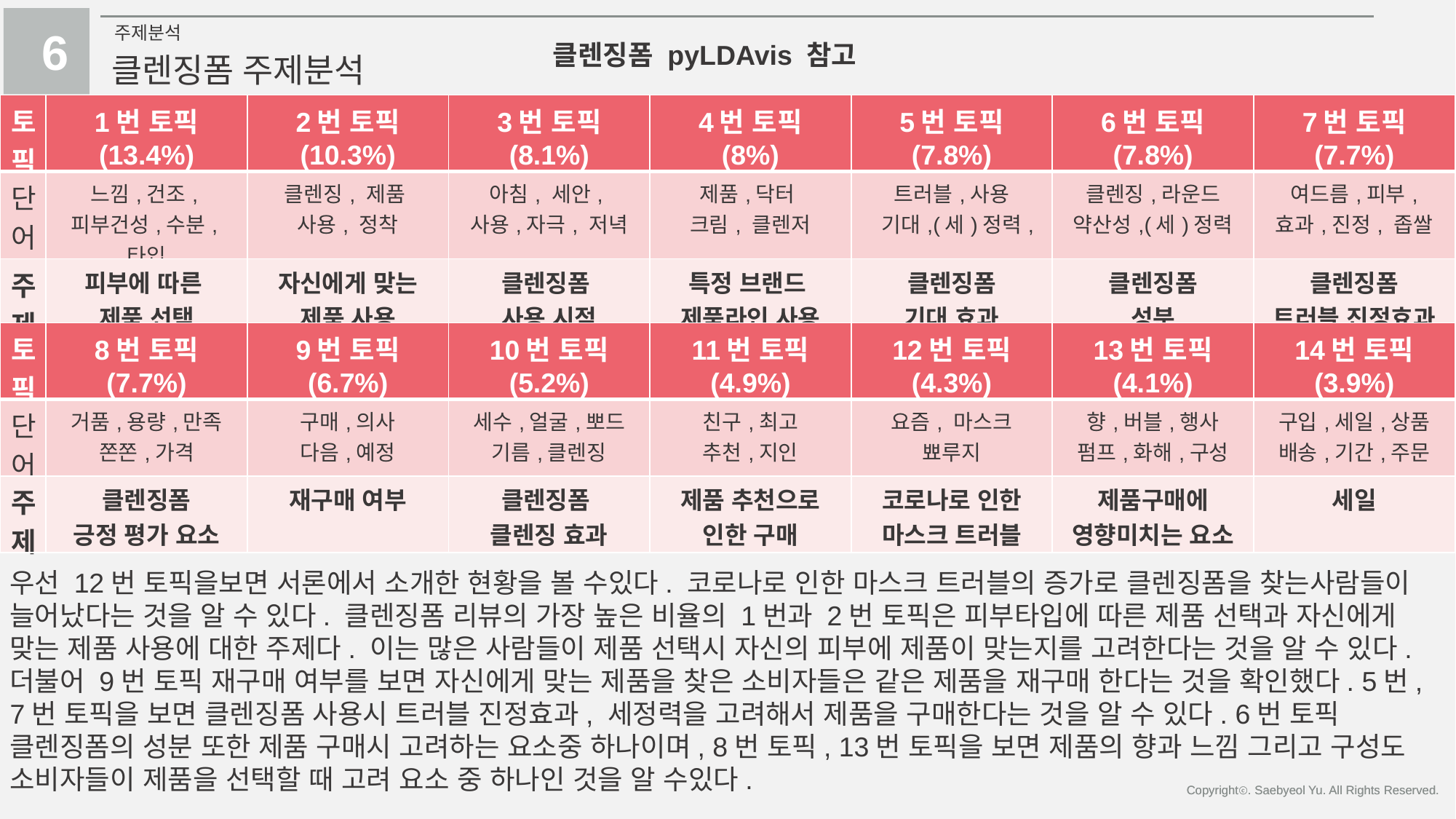

6
주제분석
클렌징폼 주제분석
클렌징폼 pyLDAvis 참고
| 토픽 | 1번 토픽 (13.4%) | 2번 토픽 (10.3%) | 3번 토픽 (8.1%) | 4번 토픽 (8%) | 5번 토픽 (7.8%) | 6번 토픽 (7.8%) | 7번 토픽 (7.7%) |
| --- | --- | --- | --- | --- | --- | --- | --- |
| 단어 | 느낌,건조,피부건성,수분,타입 | 클렌징, 제품 사용, 정착 | 아침, 세안, 사용,자극, 저녁 | 제품,닥터 크림, 클렌저 | 트러블,사용 기대,(세)정력, | 클렌징,라운드 약산성,(세)정력 | 여드름,피부, 효과,진정, 좁쌀 |
| 주제 | 피부에 따른 제품 선택 | 자신에게 맞는 제품 사용 | 클렌징폼 사용 시점 | 특정 브랜드 제품라인 사용 | 클렌징폼 기대 효과 | 클렌징폼 성분 | 클렌징폼 트러블 진정효과 |
| 토픽 | 8번 토픽 (7.7%) | 9번 토픽 (6.7%) | 10번 토픽 (5.2%) | 11번 토픽 (4.9%) | 12번 토픽 (4.3%) | 13번 토픽 (4.1%) | 14번 토픽 (3.9%) |
| --- | --- | --- | --- | --- | --- | --- | --- |
| 단어 | 거품,용량,만족 쫀쫀,가격 | 구매,의사 다음,예정 | 세수,얼굴,뽀드 기름,클렌징 | 친구,최고 추천,지인 | 요즘, 마스크 뾰루지 | 향,버블,행사 펌프,화해,구성 | 구입,세일,상품 배송,기간,주문 |
| 주제 | 클렌징폼 긍정 평가 요소 | 재구매 여부 | 클렌징폼 클렌징 효과 | 제품 추천으로 인한 구매 | 코로나로 인한 마스크 트러블 | 제품구매에 영향미치는 요소 | 세일 |

우선 12번 토픽을보면 서론에서 소개한 현황을 볼 수있다. 코로나로 인한 마스크 트러블의 증가로 클렌징폼을 찾는사람들이 늘어났다는 것을 알 수 있다. 클렌징폼 리뷰의 가장 높은 비율의 1번과 2번 토픽은 피부타입에 따른 제품 선택과 자신에게 맞는 제품 사용에 대한 주제다. 이는 많은 사람들이 제품 선택시 자신의 피부에 제품이 맞는지를 고려한다는 것을 알 수 있다. 더불어 9번 토픽 재구매 여부를 보면 자신에게 맞는 제품을 찾은 소비자들은 같은 제품을 재구매 한다는 것을 확인했다. 5번, 7번 토픽을 보면 클렌징폼 사용시 트러블 진정효과, 세정력을 고려해서 제품을 구매한다는 것을 알 수 있다. 6번 토픽 클렌징폼의 성분 또한 제품 구매시 고려하는 요소중 하나이며, 8번 토픽, 13번 토픽을 보면 제품의 향과 느낌 그리고 구성도 소비자들이 제품을 선택할 때 고려 요소 중 하나인 것을 알 수있다.
Copyrightⓒ. Saebyeol Yu. All Rights Reserved.